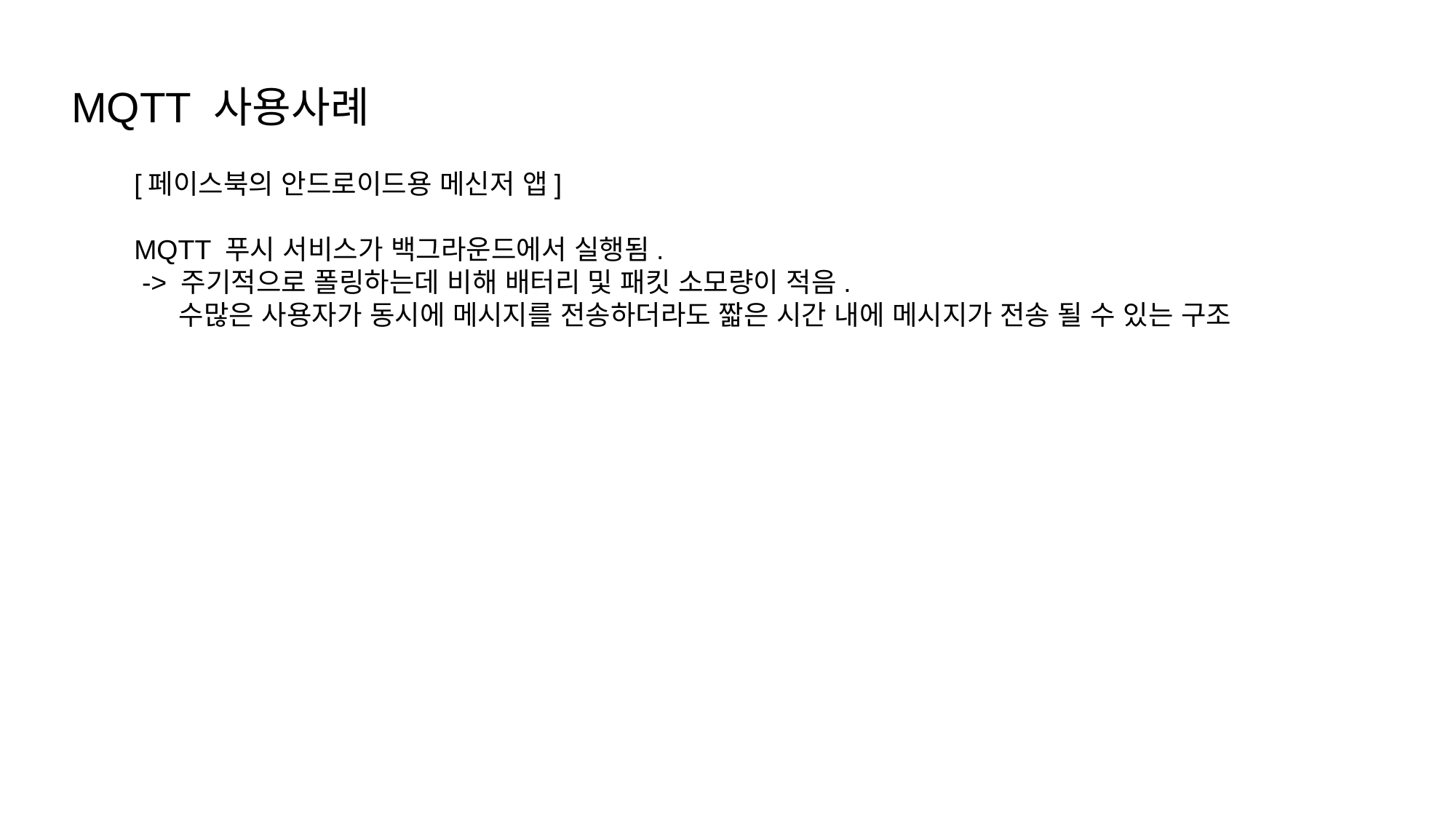

MQTT 사용사례
[페이스북의 안드로이드용 메신저 앱]

MQTT 푸시 서비스가 백그라운드에서 실행됨.
 -> 주기적으로 폴링하는데 비해 배터리 및 패킷 소모량이 적음.
     수많은 사용자가 동시에 메시지를 전송하더라도 짧은 시간 내에 메시지가 전송 될 수 있는 구조